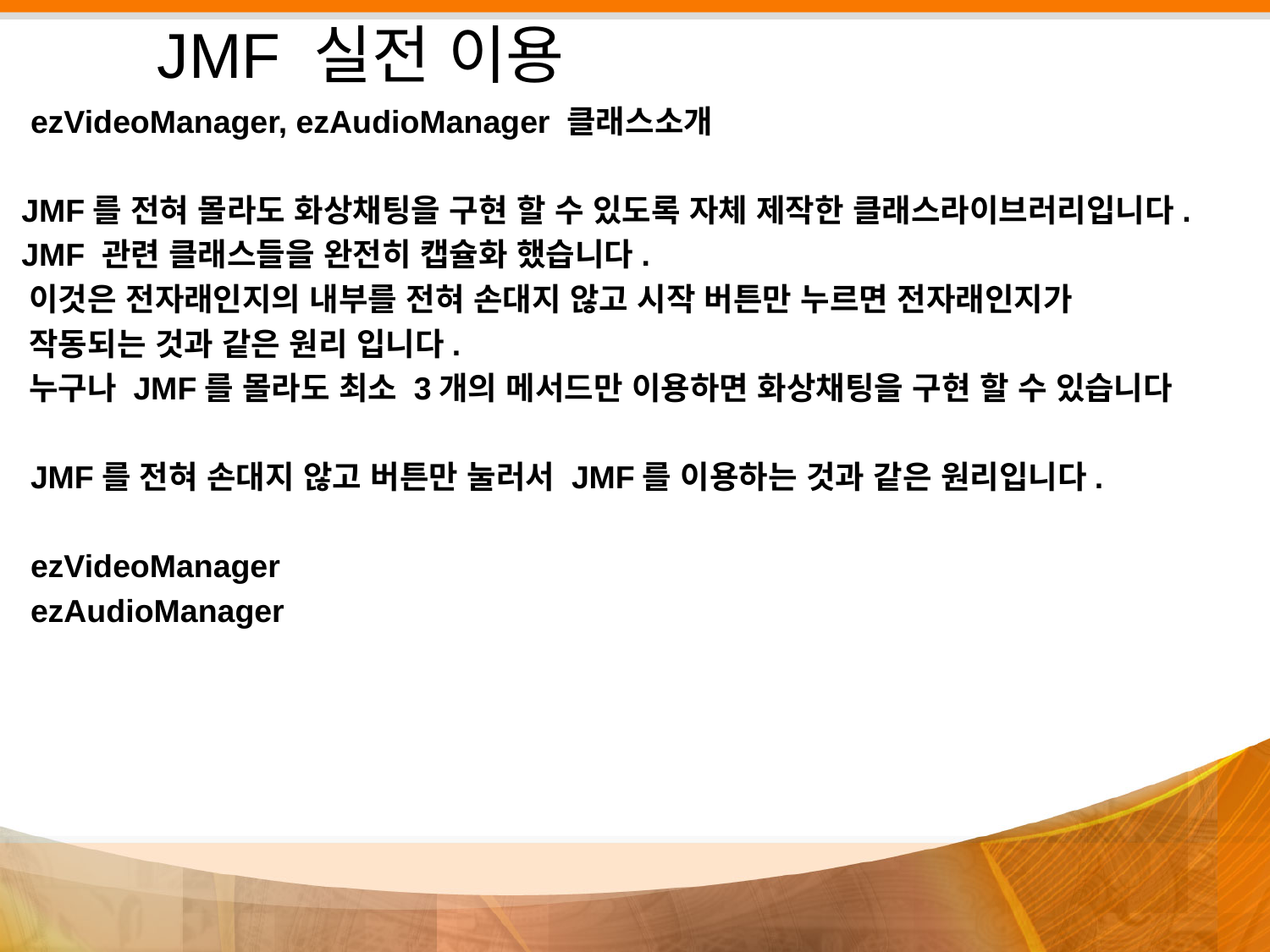

# JMF 실전 이용
  ezVideoManager, ezAudioManager 클래스소개

 JMF를 전혀 몰라도 화상채팅을 구현 할 수 있도록 자체 제작한 클래스라이브러리입니다.
 JMF 관련 클래스들을 완전히 캡슐화 했습니다.
 이것은 전자래인지의 내부를 전혀 손대지 않고 시작 버튼만 누르면 전자래인지가
 작동되는 것과 같은 원리 입니다.
 누구나 JMF를 몰라도 최소 3개의 메서드만 이용하면 화상채팅을 구현 할 수 있습니다

  JMF를 전혀 손대지 않고 버튼만 눌러서 JMF를 이용하는 것과 같은 원리입니다.

  ezVideoManager
  ezAudioManager